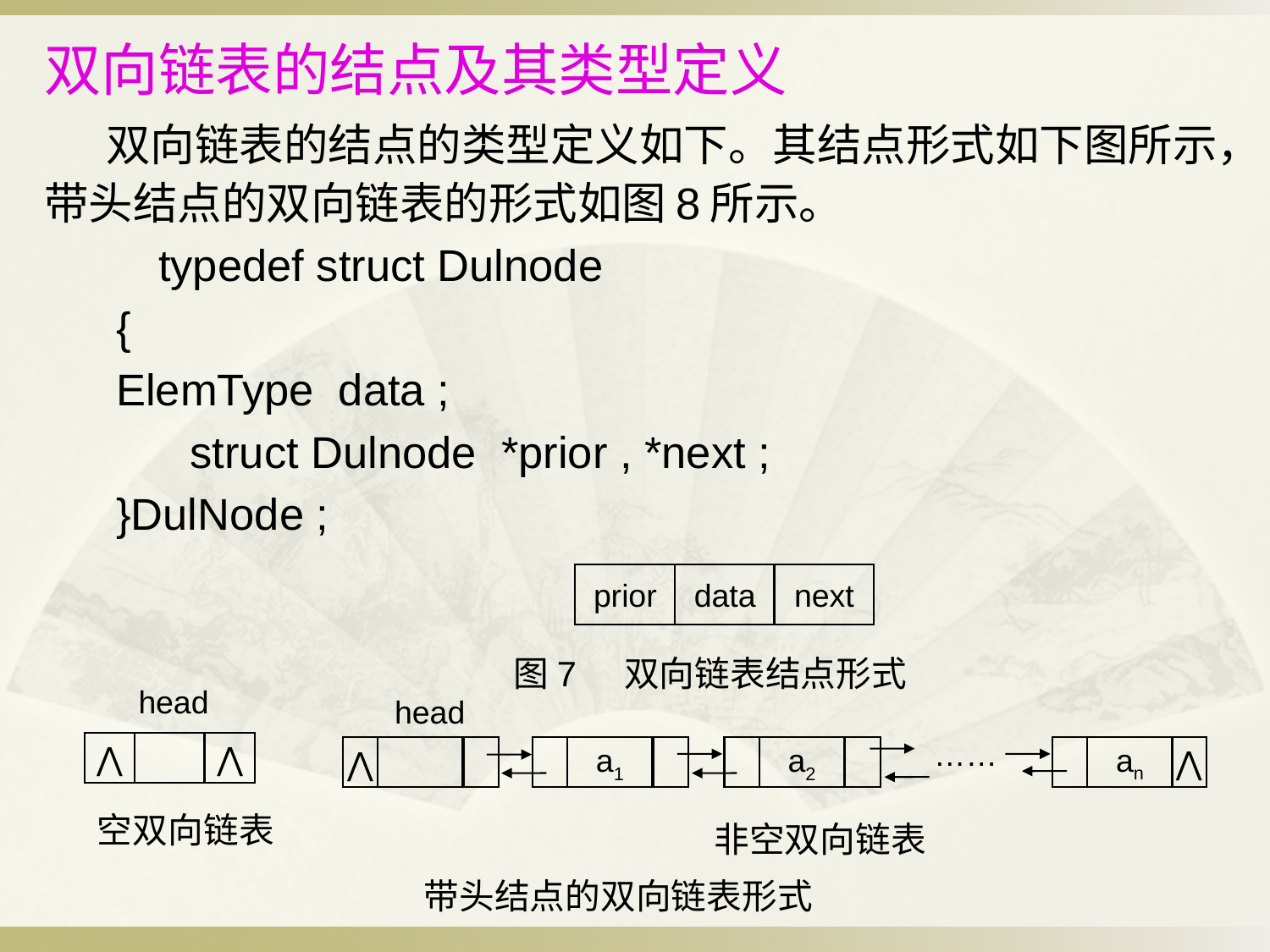

# 双向链表的结点及其类型定义
双向链表的结点的类型定义如下。其结点形式如下图所示，带头结点的双向链表的形式如图8所示。
	typedef struct Dulnode
	{
		ElemType  data ;
	struct Dulnode  *prior , *next ;
	}DulNode ;
prior
data
next
图7    双向链表结点形式
head
⋀
⋀

空双向链表
head
⋀

an
⋀

a1

a2

非空双向链表
……
带头结点的双向链表形式